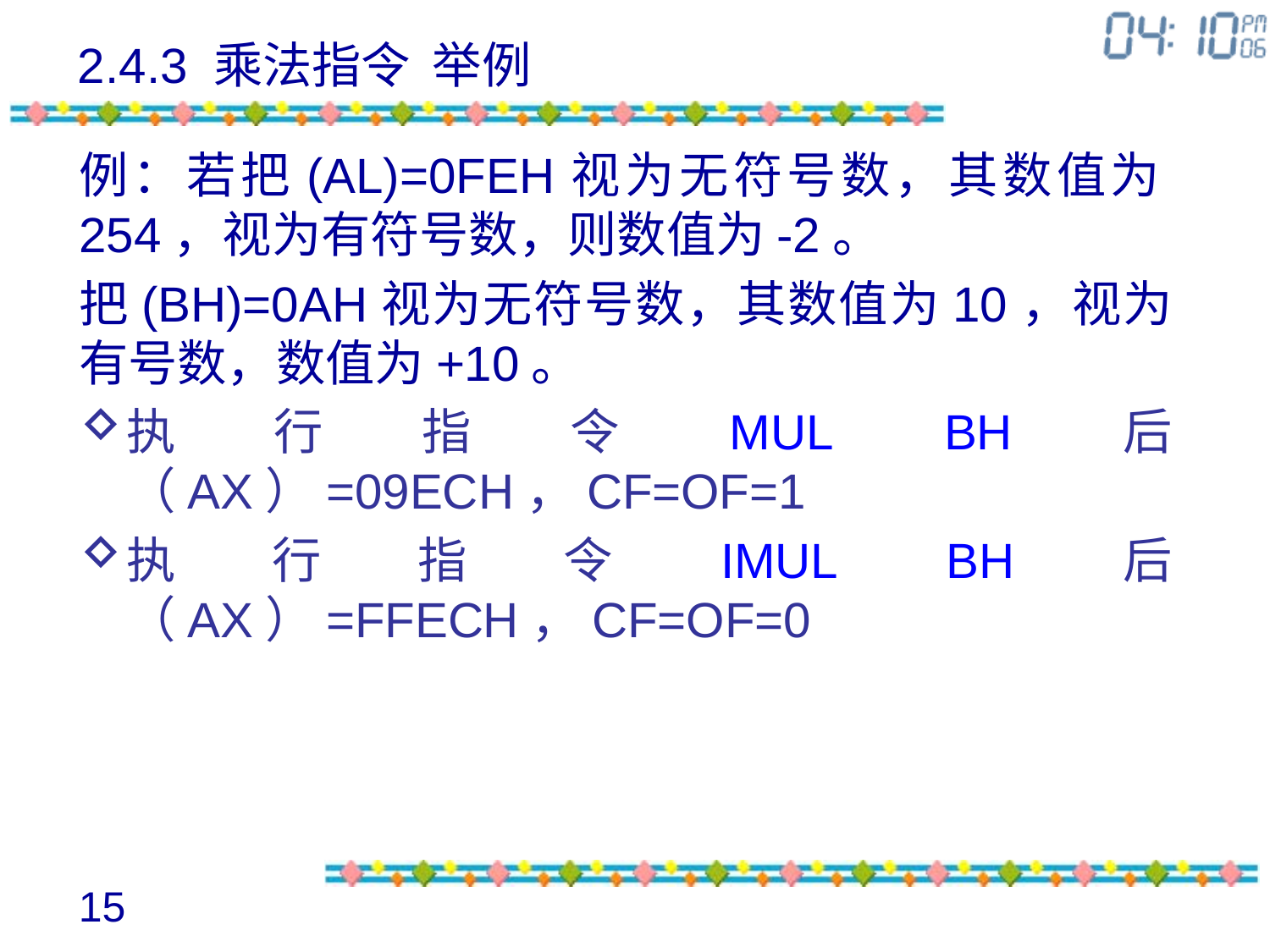

# 2.4.3 乘法指令  举例
例：若把(AL)=0FEH视为无符号数，其数值为254，视为有符号数，则数值为-2。
把(BH)=0AH视为无符号数，其数值为10，视为有号数，数值为+10。
执行指令MUL BH后（AX）=09ECH，CF=OF=1
执行指令IMUL BH后（AX）=FFECH，CF=OF=0